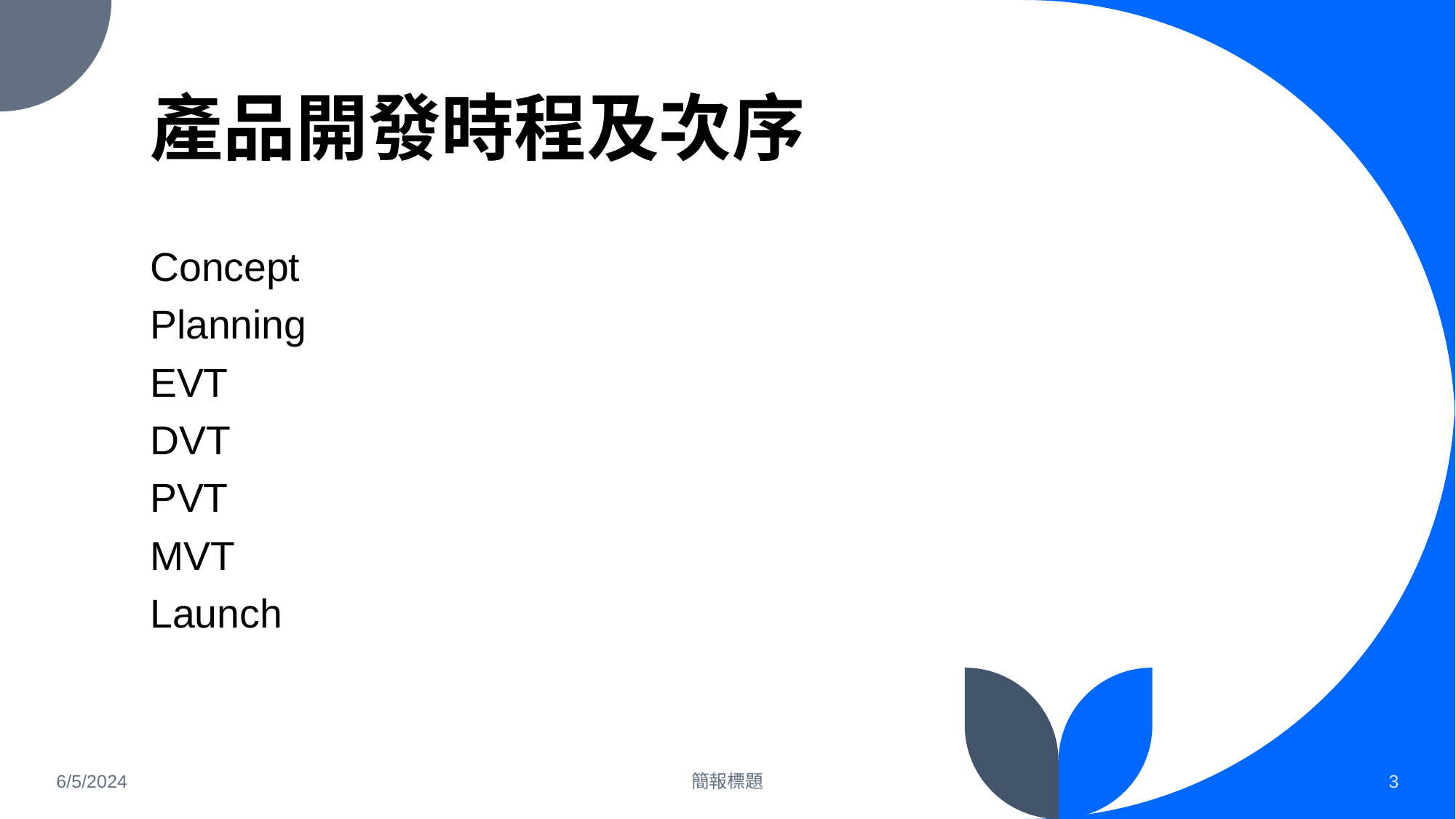

# 產品開發時程及次序
Concept
Planning
EVT
DVT
PVT
MVT
Launch
6/5/2024
簡報標題
3